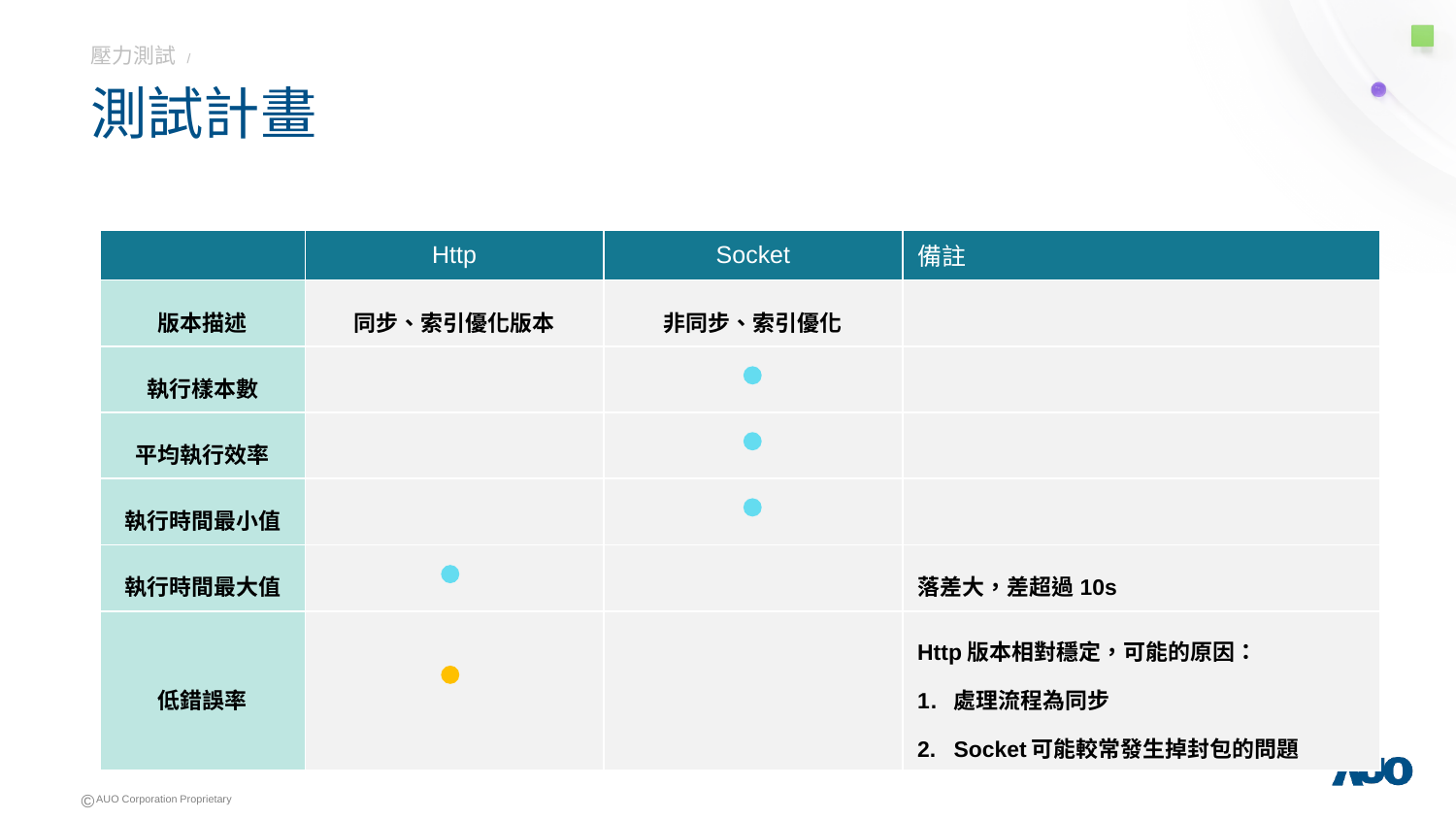

壓力測試 /
# 測試計畫
|  | Http | Socket | 備註 |
| --- | --- | --- | --- |
| 版本描述 | 同步、索引優化版本 | 非同步、索引優化 |  |
| 執行樣本數 |  |  |  |
| 平均執行效率 |  |  |  |
| 執行時間最小值 |  |  |  |
| 執行時間最大值 |  |  | 落差大，差超過10s |
| 低錯誤率 |  |  | Http版本相對穩定，可能的原因： 處理流程為同步 Socket可能較常發生掉封包的問題 |